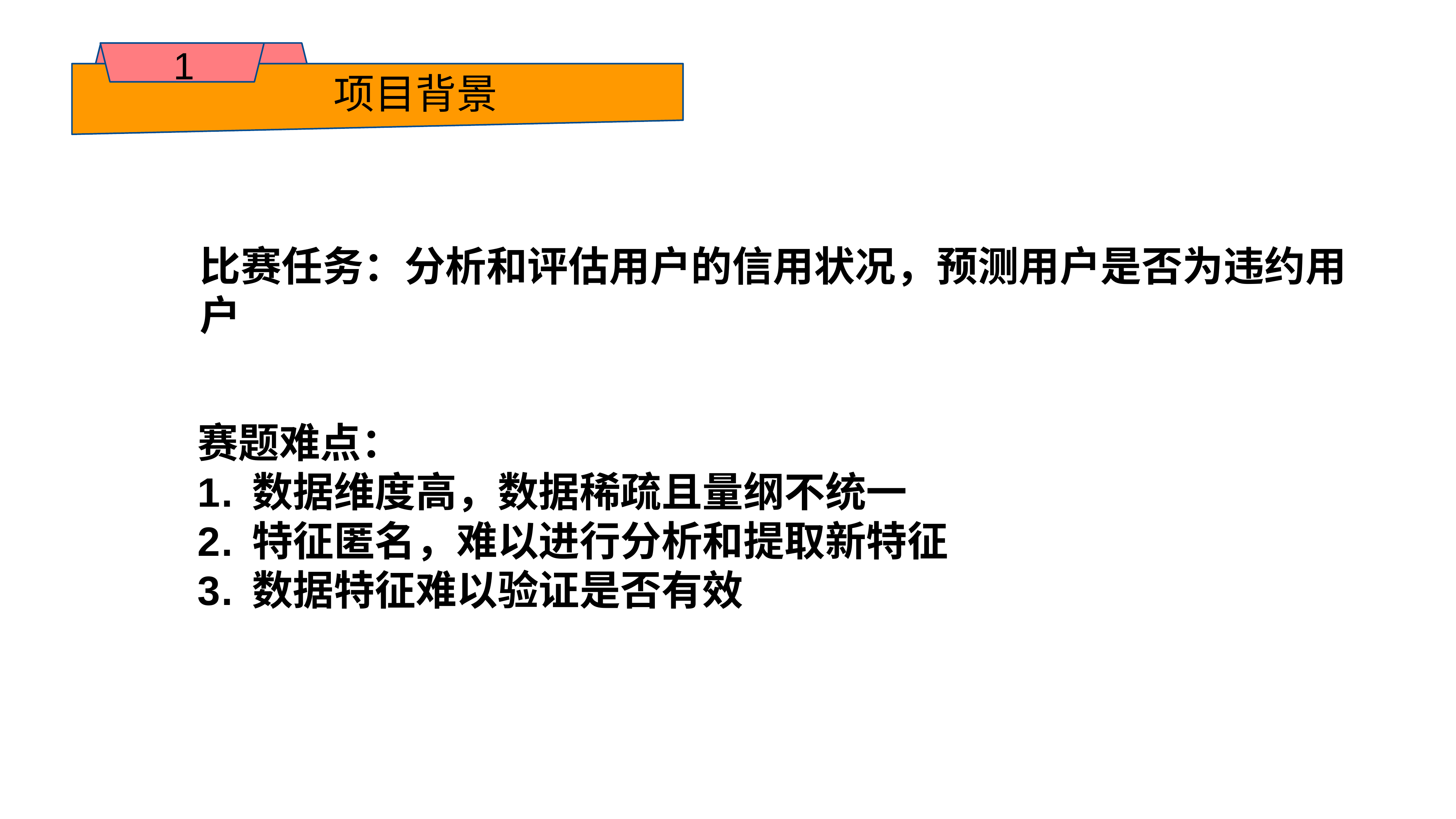

1

项目背景
比赛任务：分析和评估用户的信用状况，预测用户是否为违约用户

赛题难点：
数据维度高，数据稀疏且量纲不统一
特征匿名，难以进行分析和提取新特征
数据特征难以验证是否有效